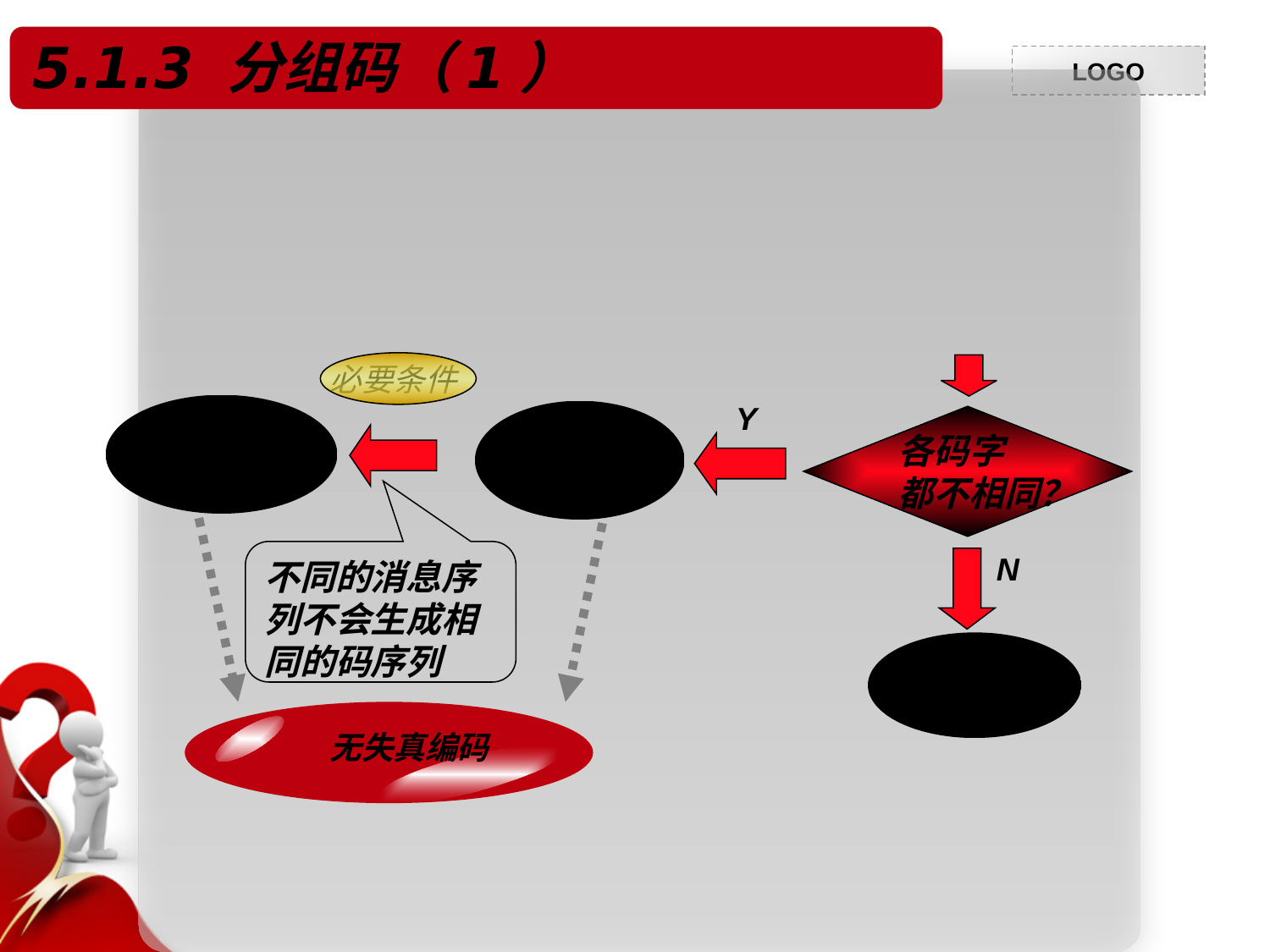

5.1.3 分组码（1）

必要条件

Y

唯一可译

非奇异码
各码字
都不相同？

不同的消息序列不会生成相同的码序列
N

奇异码

无失真编码